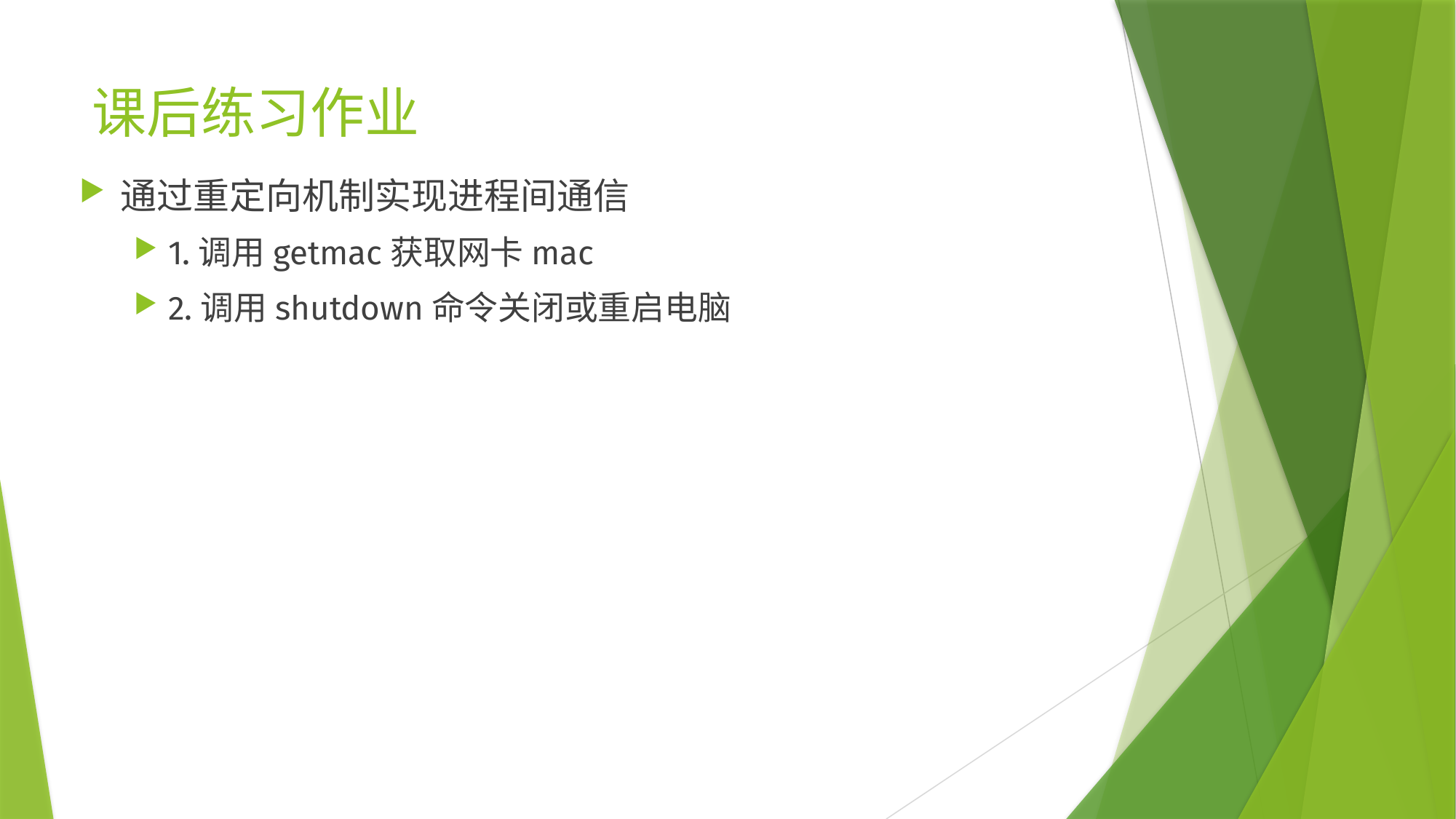

# 课后练习作业
通过重定向机制实现进程间通信
1.调用getmac获取网卡mac
2.调用shutdown命令关闭或重启电脑